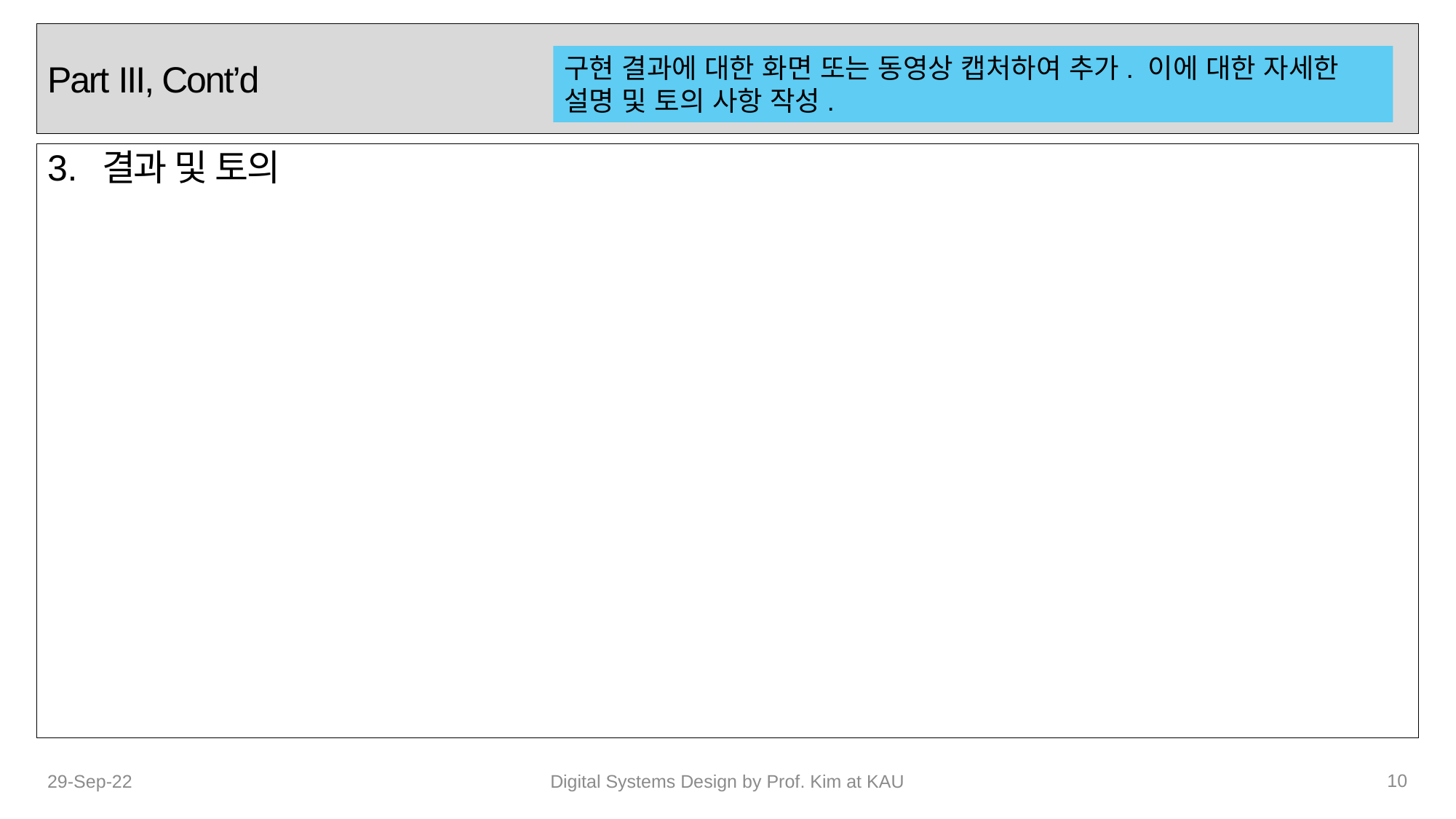

# Part III, Cont’d
구현 결과에 대한 화면 또는 동영상 캡처하여 추가. 이에 대한 자세한 설명 및 토의 사항 작성.
결과 및 토의

10
29-Sep-22
Digital Systems Design by Prof. Kim at KAU